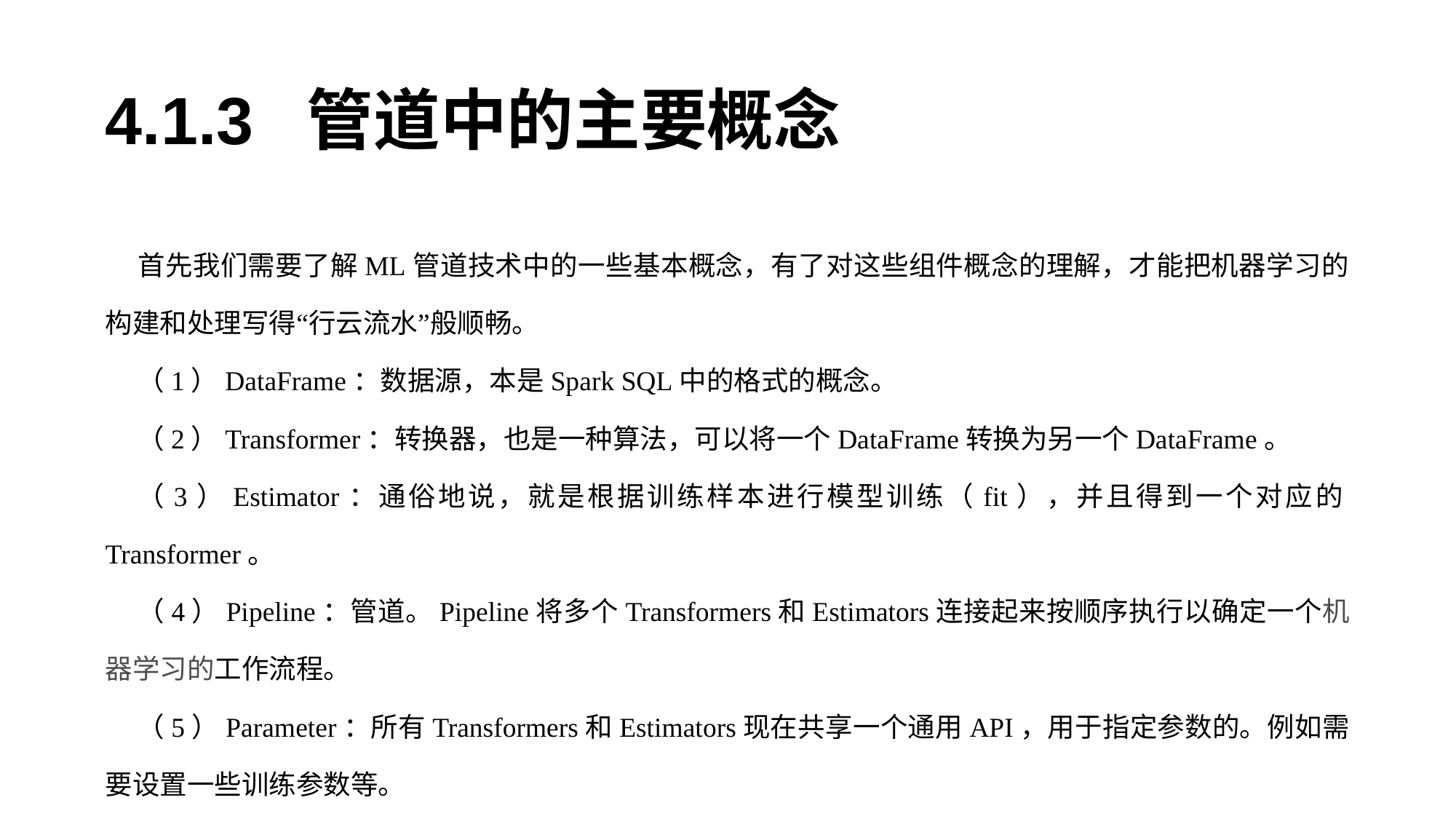

# 4.1.3  管道中的主要概念
首先我们需要了解ML管道技术中的一些基本概念，有了对这些组件概念的理解，才能把机器学习的构建和处理写得“行云流水”般顺畅。
（1）DataFrame：数据源，本是Spark SQL中的格式的概念。
（2）Transformer：转换器，也是一种算法，可以将一个DataFrame转换为另一个DataFrame。
（3）Estimator：通俗地说，就是根据训练样本进行模型训练（fit），并且得到一个对应的Transformer。
（4）Pipeline：管道。Pipeline将多个Transformers和Estimators连接起来按顺序执行以确定一个机器学习的工作流程。
（5）Parameter：所有Transformers和Estimators现在共享一个通用API，用于指定参数的。例如需要设置一些训练参数等。